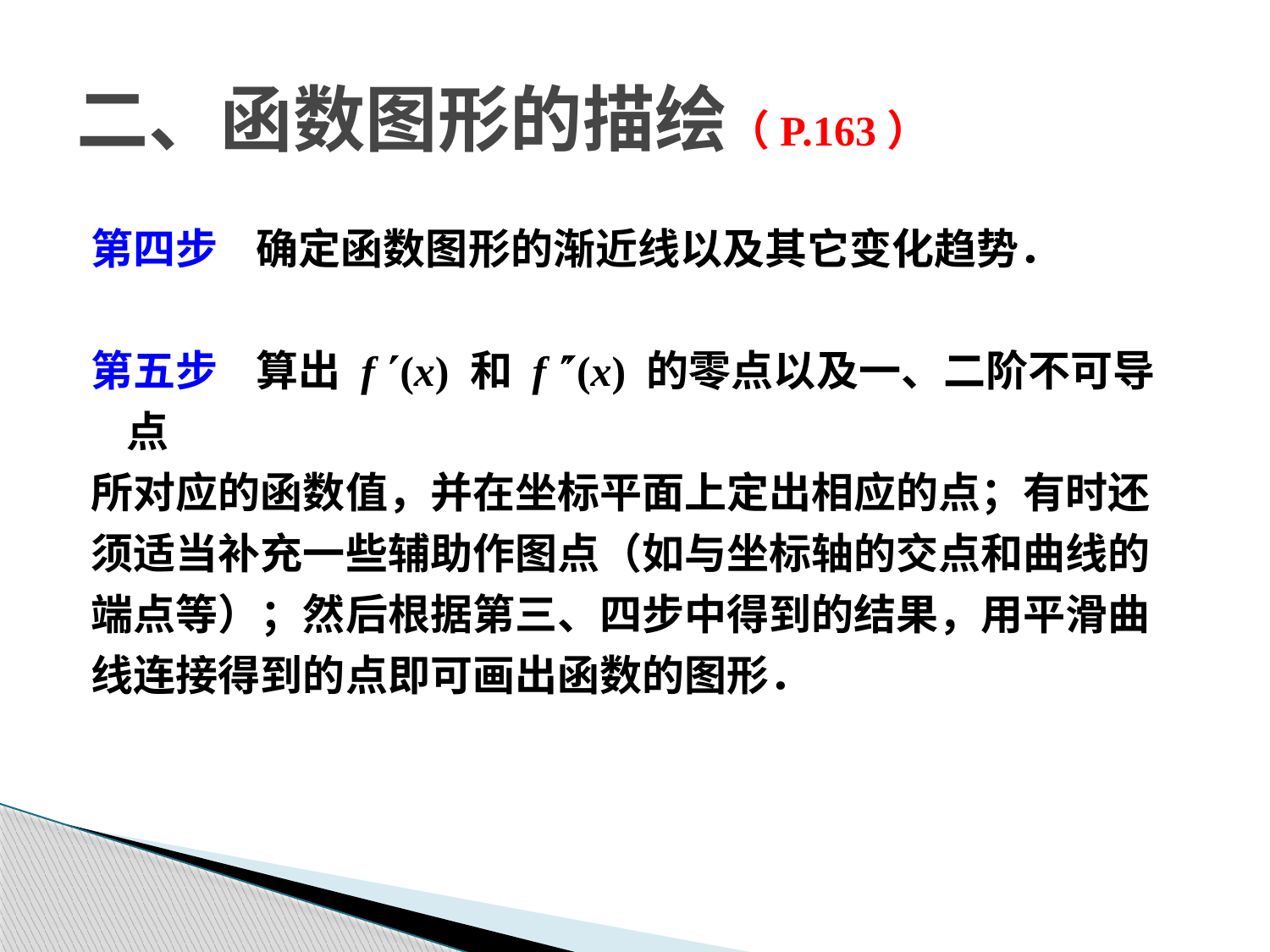

# 二、函数图形的描绘（P.163）
第四步    确定函数图形的渐近线以及其它变化趋势．

第五步    算出 f ′(x) 和 f ″(x) 的零点以及一、二阶不可导点
所对应的函数值，并在坐标平面上定出相应的点；有时还
须适当补充一些辅助作图点（如与坐标轴的交点和曲线的
端点等）；然后根据第三、四步中得到的结果，用平滑曲
线连接得到的点即可画出函数的图形．